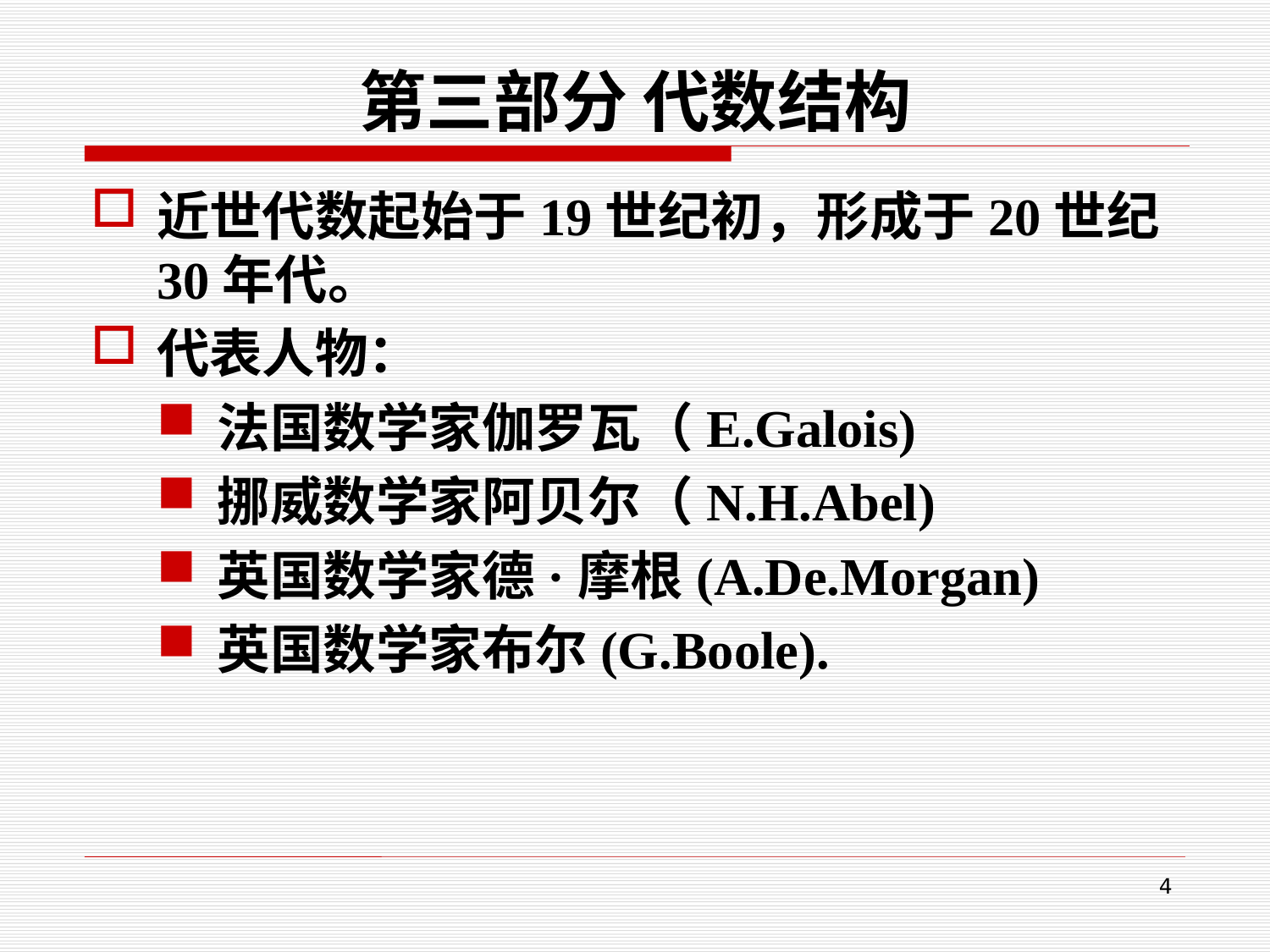

# 第三部分 代数结构
近世代数起始于19世纪初，形成于20世纪30年代。
代表人物：
法国数学家伽罗瓦（E.Galois)
挪威数学家阿贝尔（N.H.Abel)
英国数学家德·摩根(A.De.Morgan)
英国数学家布尔(G.Boole).

4